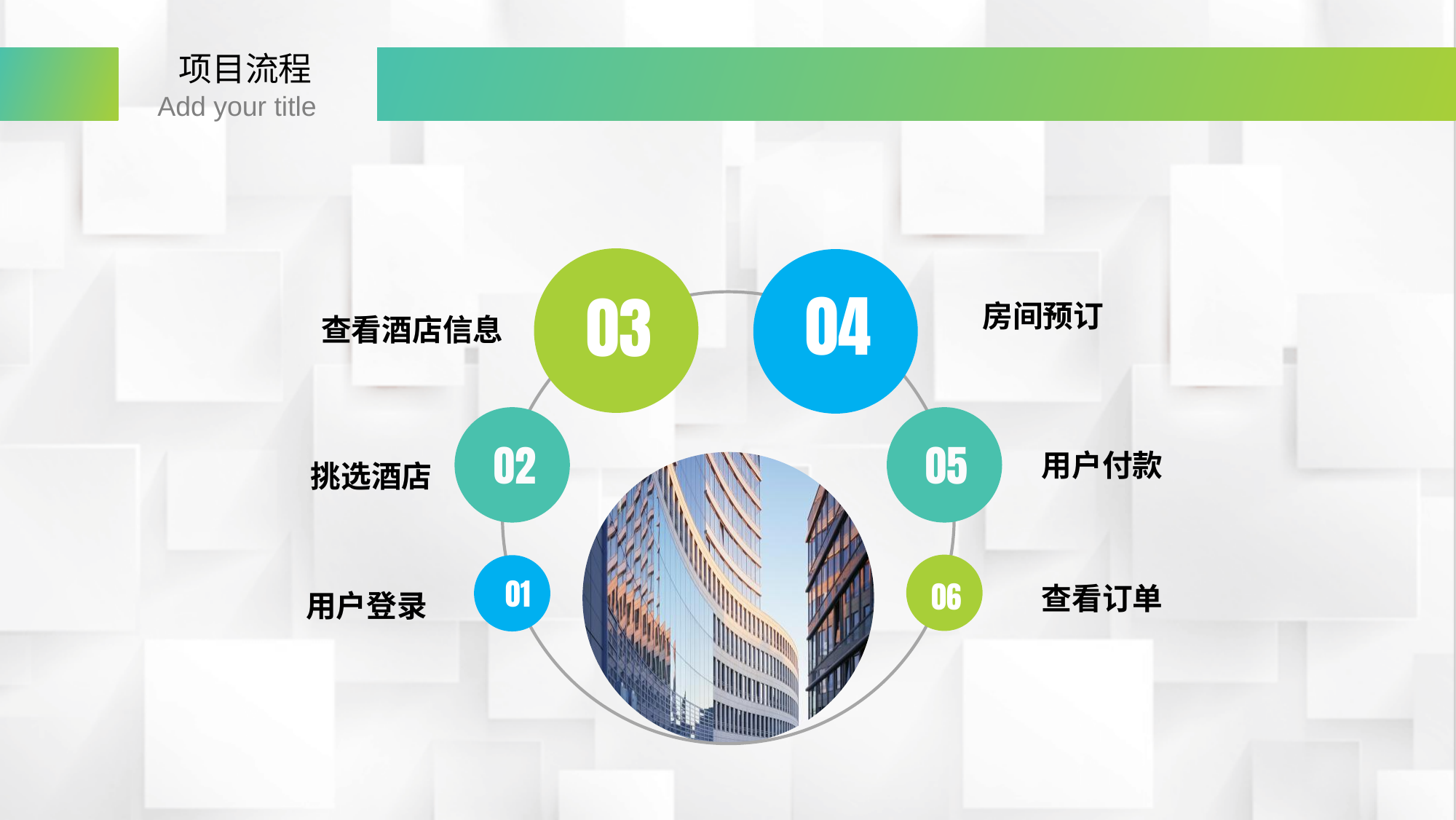

项目流程
 Add your title

  04
  03

房间预订
查看酒店信息

  02
  05
用户付款

挑选酒店
  01

  06
    用户登录
查看订单